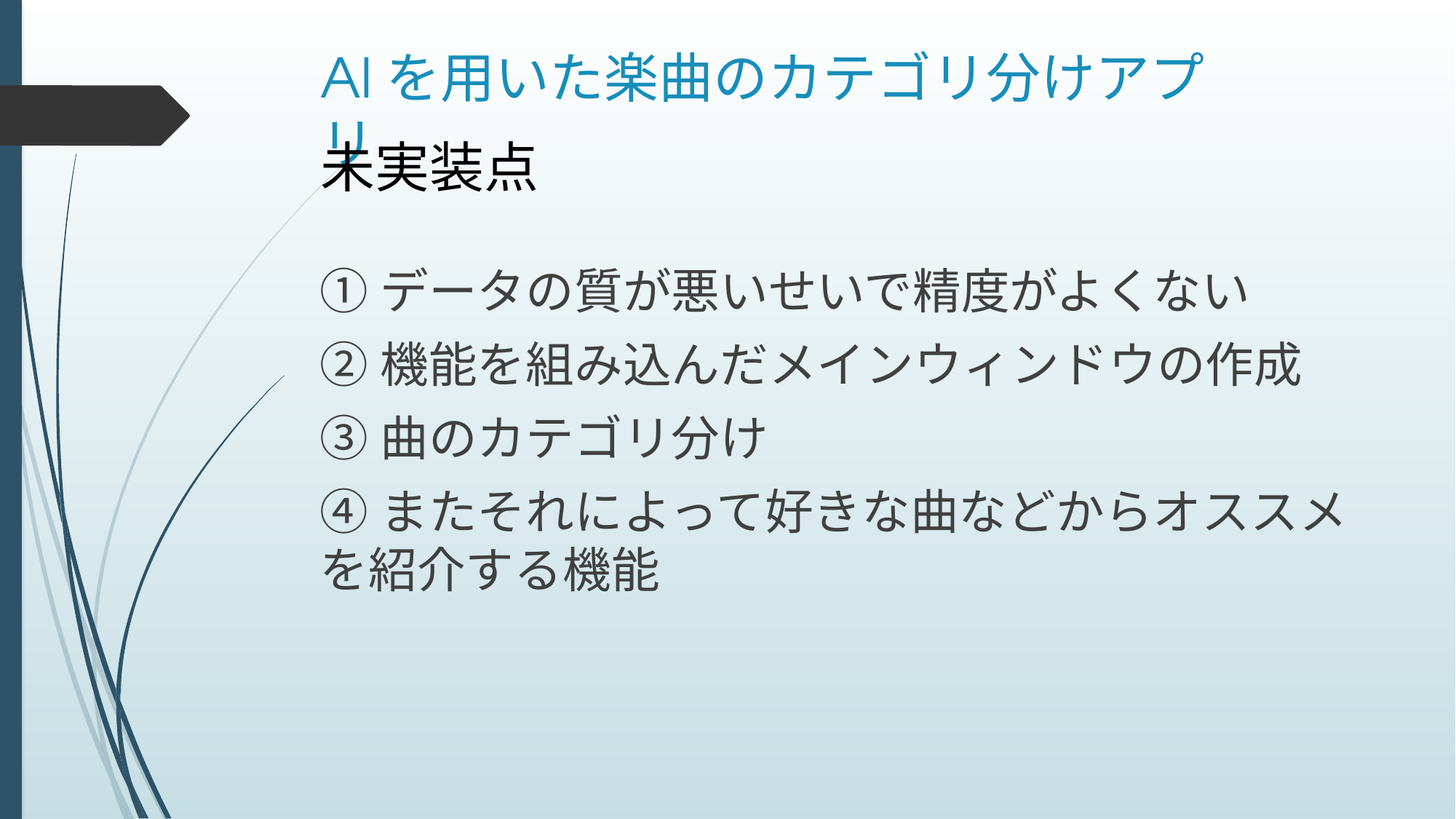

# AIを用いた楽曲のカテゴリ分けアプリ
未実装点
①データの質が悪いせいで精度がよくない
②機能を組み込んだメインウィンドウの作成
③曲のカテゴリ分け
④またそれによって好きな曲などからオススメを紹介する機能